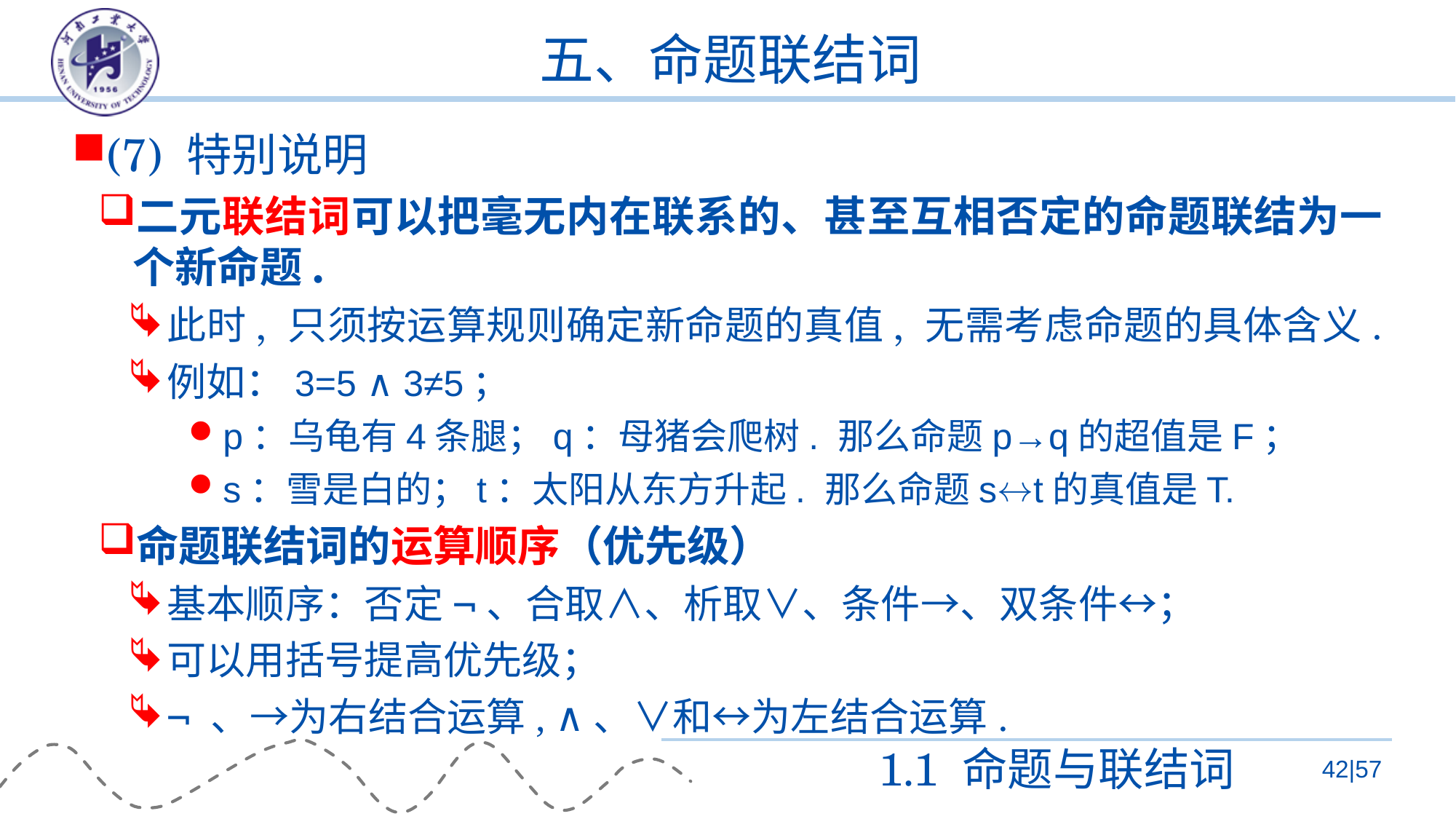

# 五、命题联结词
(7) 特别说明
二元联结词可以把毫无内在联系的、甚至互相否定的命题联结为一个新命题.
此时, 只须按运算规则确定新命题的真值, 无需考虑命题的具体含义.
例如：3=5 ∧ 3≠5；
p：乌龟有4条腿；q：母猪会爬树. 那么命题p→q的超值是F；
s：雪是白的；t：太阳从东方升起. 那么命题s↔t的真值是T.
命题联结词的运算顺序（优先级）
基本顺序：否定¬、合取∧、析取∨、条件→、双条件↔；
可以用括号提高优先级；
¬ 、→为右结合运算, ∧、∨和↔为左结合运算.
1.1 命题与联结词
42|57